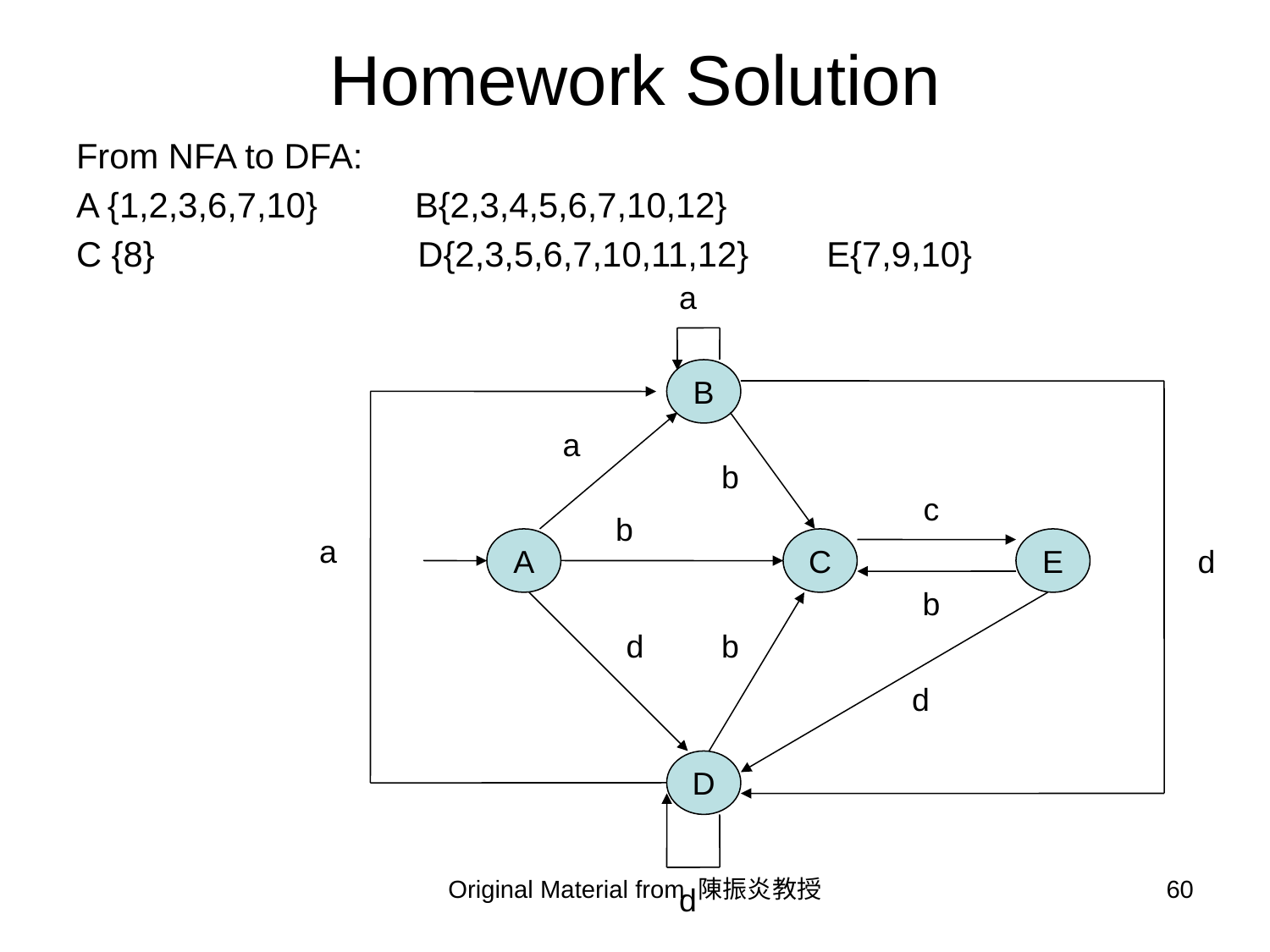

# Homework Solution
From NFA to DFA:
A {1,2,3,6,7,10}          B{2,3,4,5,6,7,10,12}
C {8}                           D{2,3,5,6,7,10,11,12}        E{7,9,10}
a

B

a
b
c
b
a
A
C
E

d

b

d
b
d
D

Original Material from 陳振炎教授
60

d